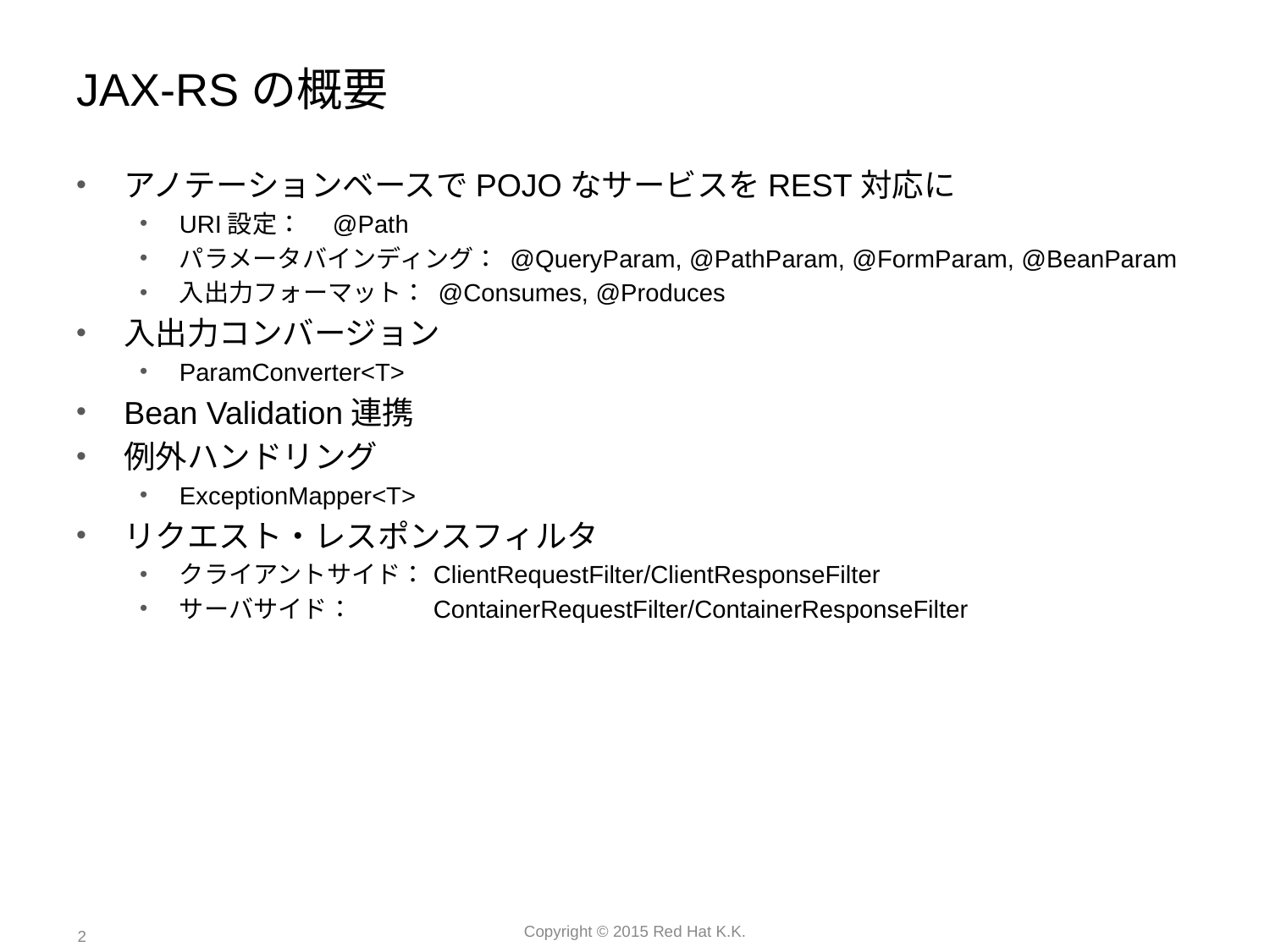

# JAX-RSの概要
アノテーションベースでPOJOなサービスをREST対応に
URI設定：　@Path
パラメータバインディング： @QueryParam, @PathParam, @FormParam, @BeanParam
入出力フォーマット： @Consumes, @Produces
入出力コンバージョン
ParamConverter<T>
Bean Validation連携
例外ハンドリング
ExceptionMapper<T>
リクエスト・レスポンスフィルタ
クライアントサイド：	ClientRequestFilter/ClientResponseFilter
サーバサイド：	ContainerRequestFilter/ContainerResponseFilter

2
Copyright © 2015 Red Hat K.K.